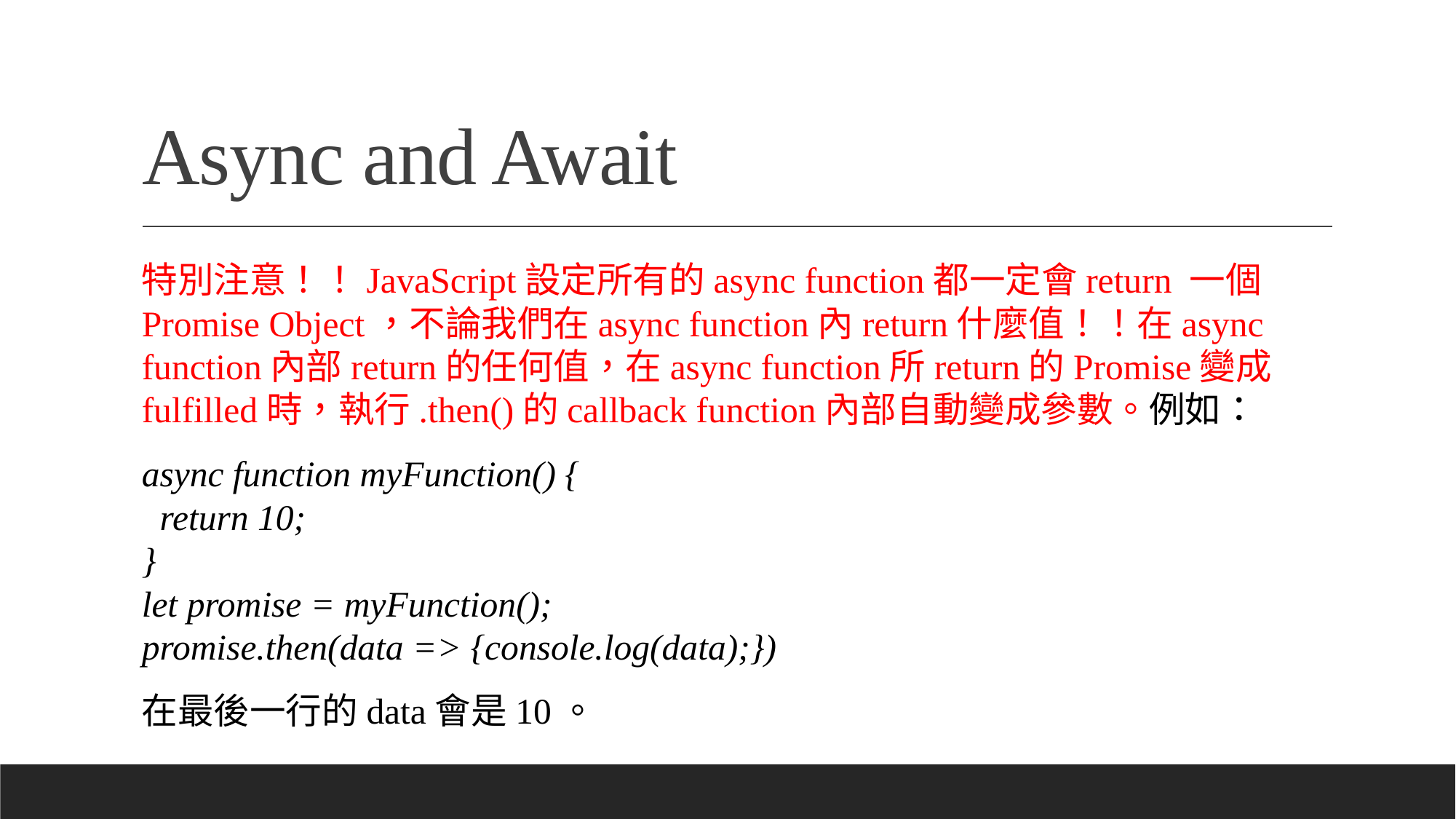

# Async and Await
特別注意！！JavaScript設定所有的async function都一定會return 一個 Promise Object，不論我們在async function內return什麼值！！在async function內部return的任何值，在async function所return的Promise變成fulfilled時，執行.then()的callback function內部自動變成參數。例如：
async function myFunction() {
  return 10;
}
let promise = myFunction();
promise.then(data => {console.log(data);})
在最後一行的data會是10。